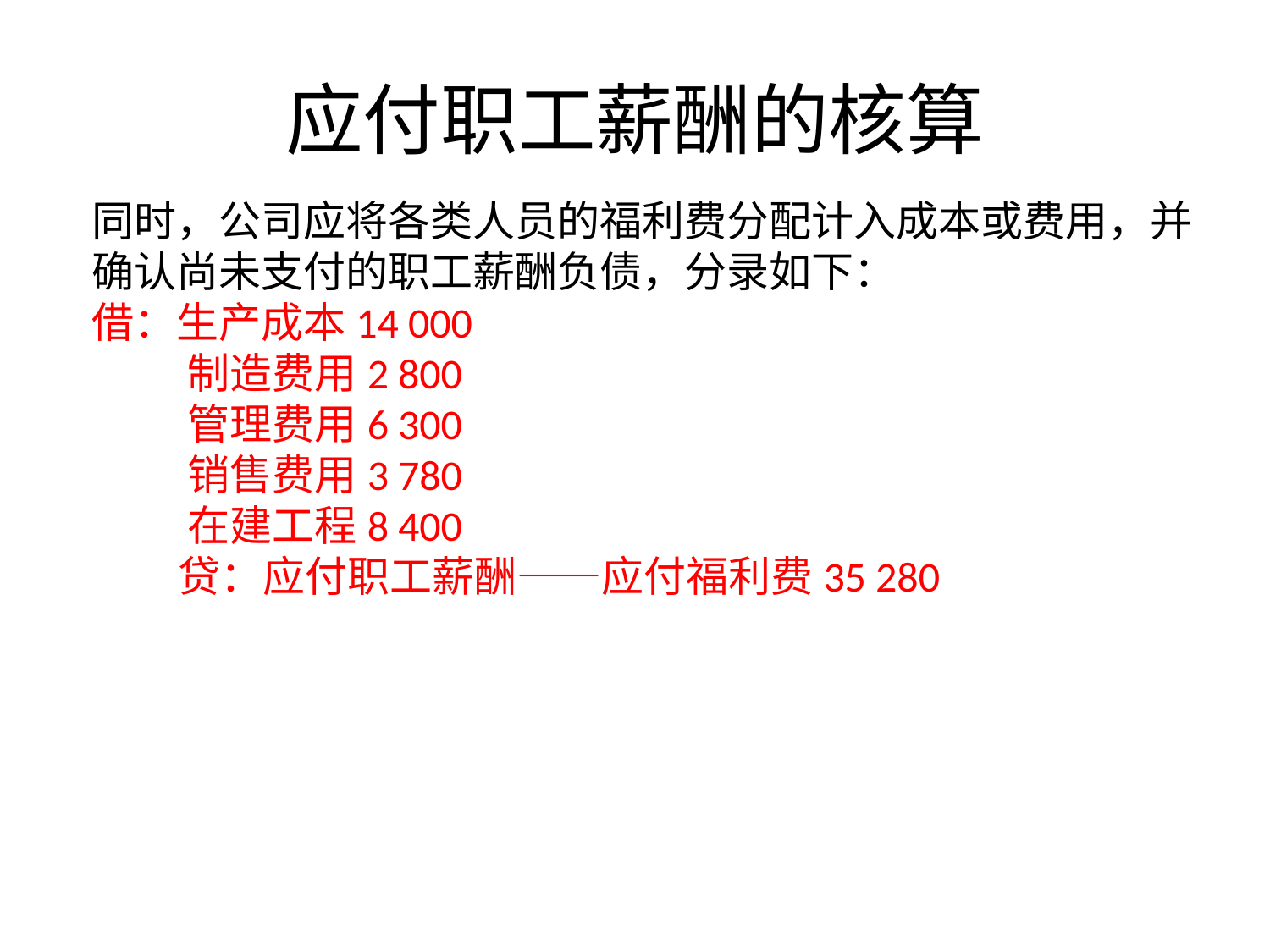

# 应付职工薪酬的核算
同时，公司应将各类人员的福利费分配计入成本或费用，并确认尚未支付的职工薪酬负债，分录如下：
借：生产成本14 000
         制造费用2 800
         管理费用6 300
         销售费用3 780
         在建工程8 400
        贷：应付职工薪酬——应付福利费35 280